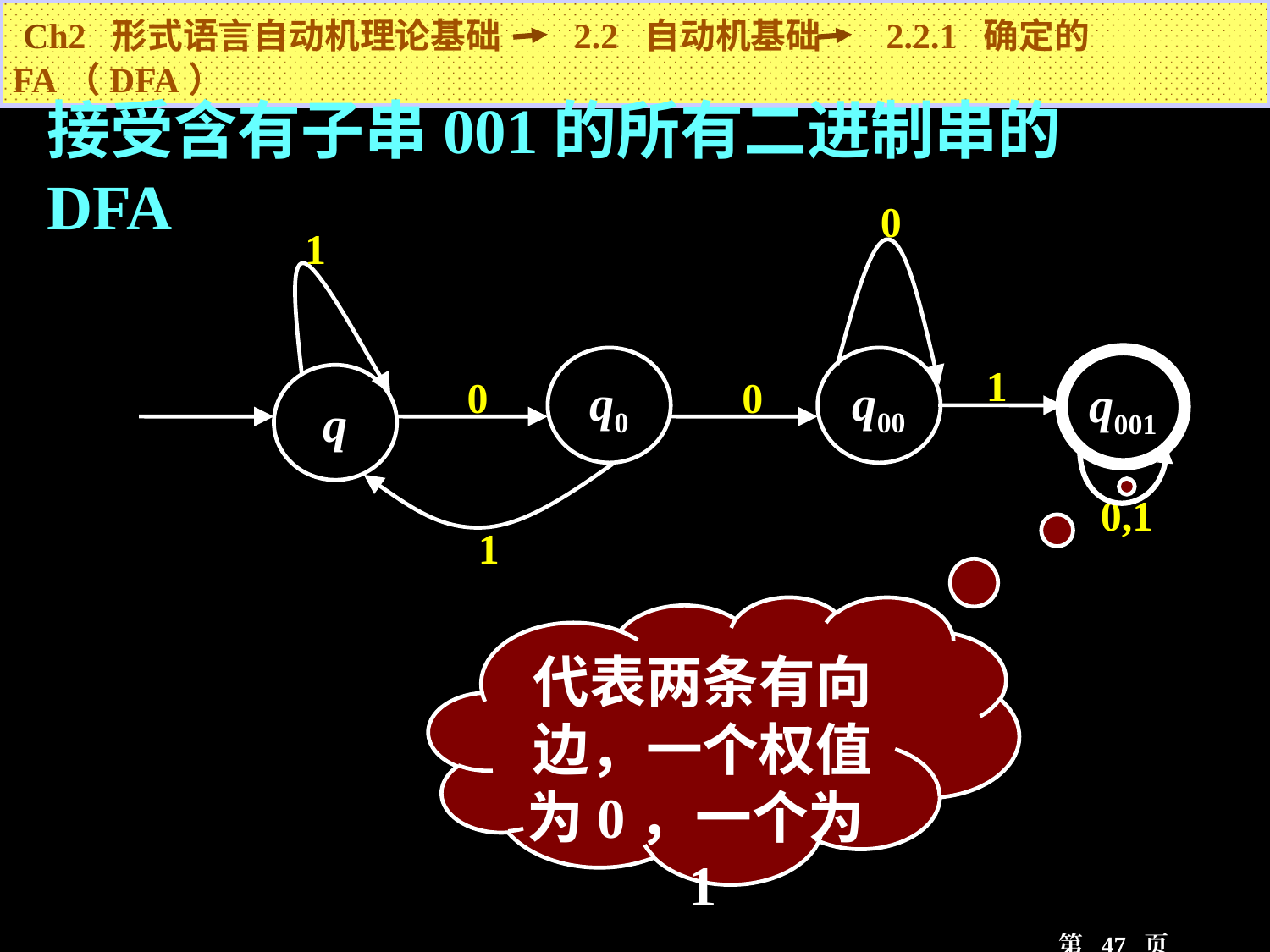

Ch2  形式语言自动机理论基础        2.2  自动机基础       2.2.1  确定的FA（DFA）

接受含有子串001的所有二进制串的DFA
0

1

q0
q00
q001
q
1
0
0

0,1

1
代表两条有向边，一个权值为0，一个为1